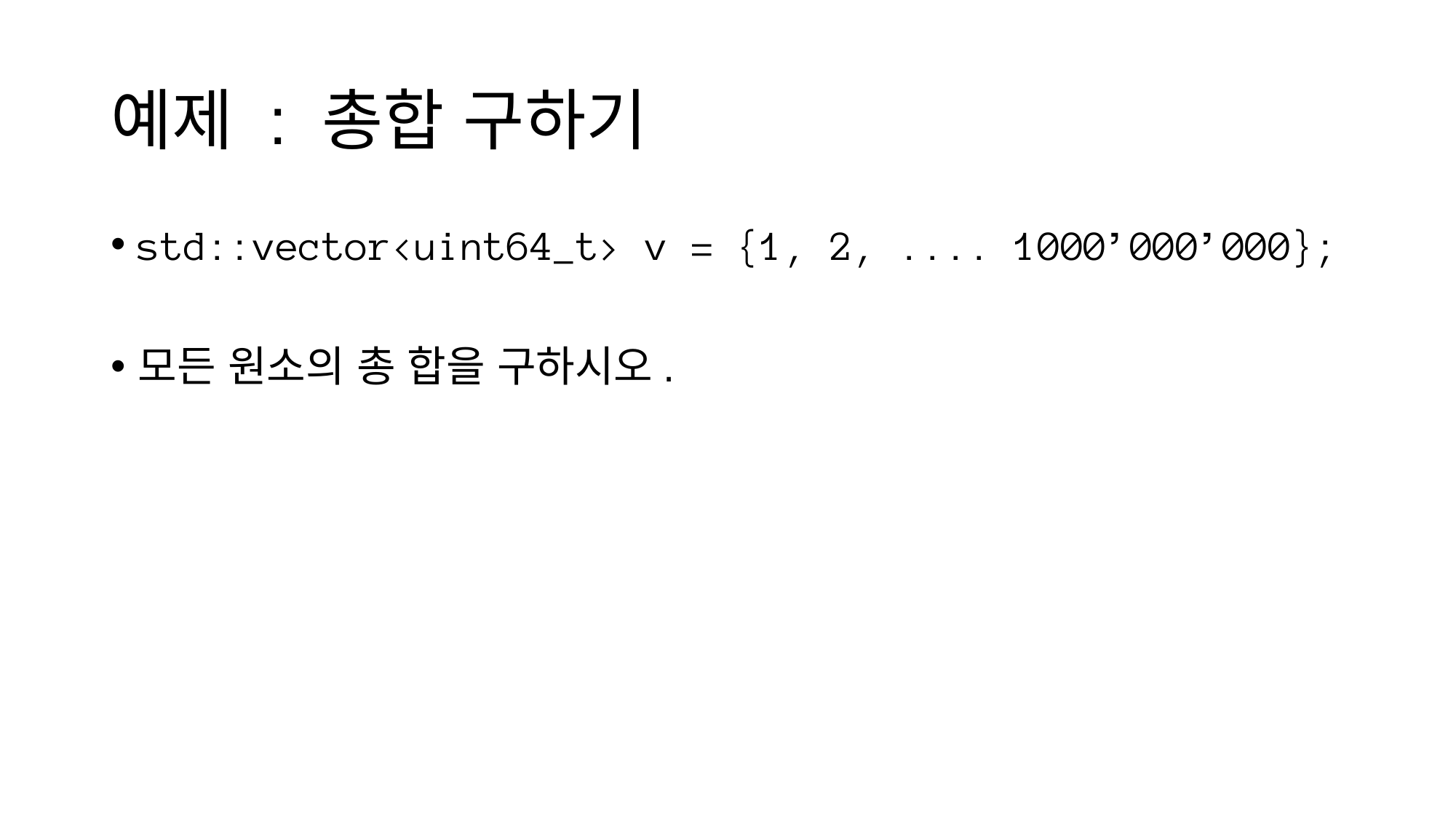

# 예제 : 총합 구하기
std::vector<uint64_t> v = {1, 2, .... 1000’000’000};

모든 원소의 총 합을 구하시오.